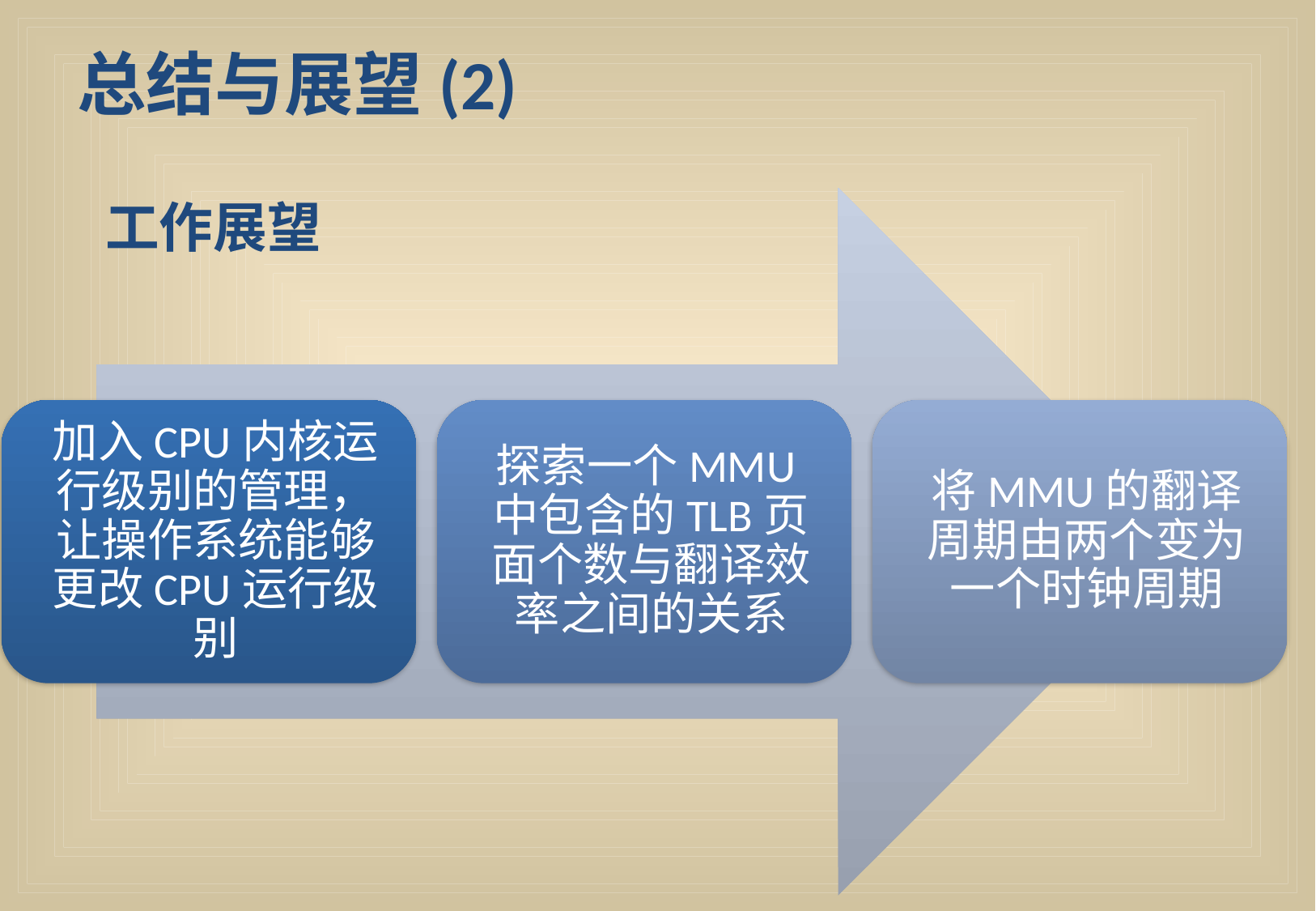

总结与展望(2)
工作展望
加入CPU内核运行级别的管理，让操作系统能够更改CPU运行级别
探索一个MMU中包含的TLB页面个数与翻译效率之间的关系
将MMU的翻译周期由两个变为一个时钟周期